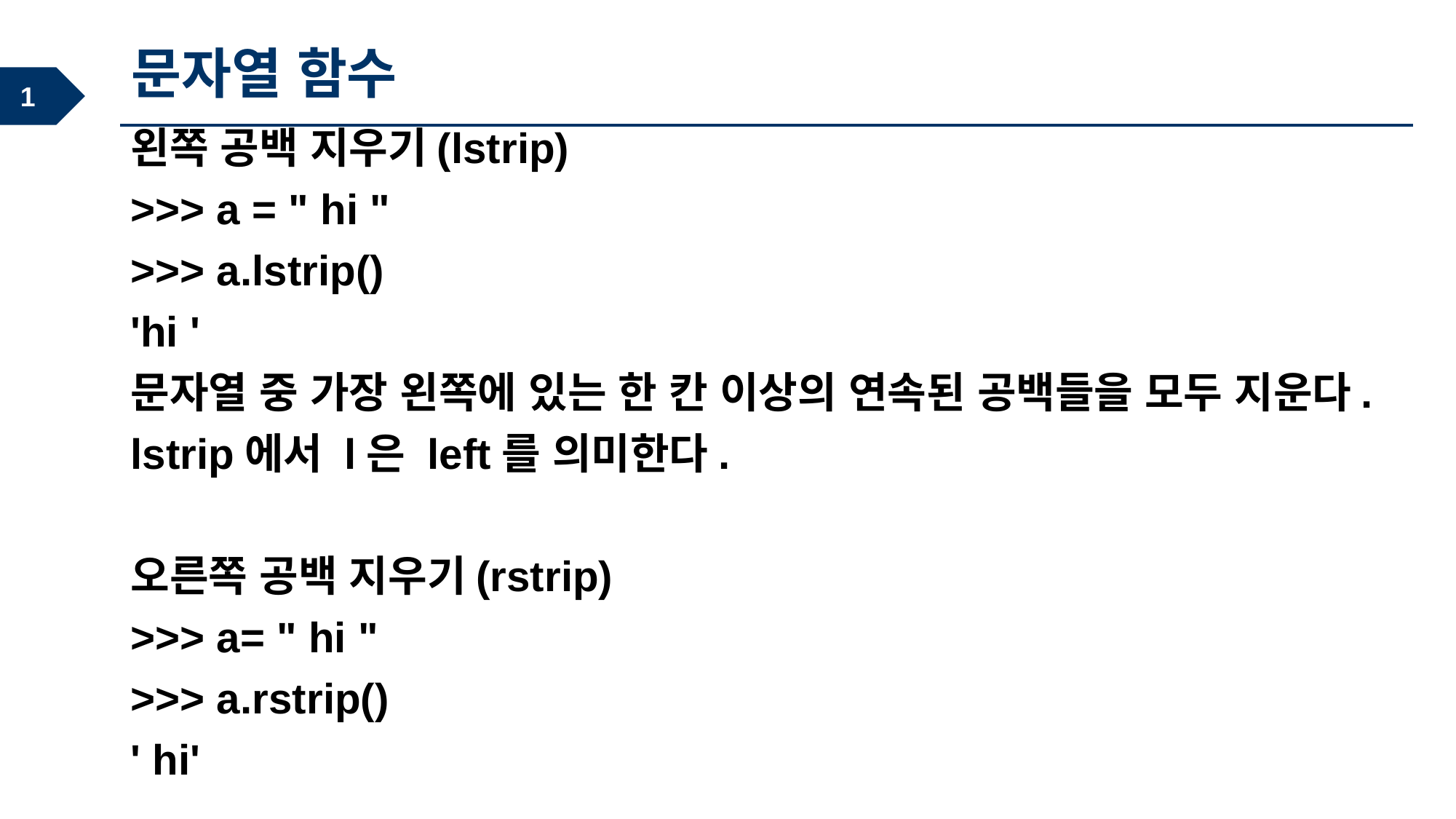

문자열 함수
왼쪽 공백 지우기(lstrip)
>>> a = " hi "
>>> a.lstrip()
'hi '
문자열 중 가장 왼쪽에 있는 한 칸 이상의 연속된 공백들을 모두 지운다. lstrip에서 l은 left를 의미한다.

오른쪽 공백 지우기(rstrip)
>>> a= " hi "
>>> a.rstrip()
' hi'